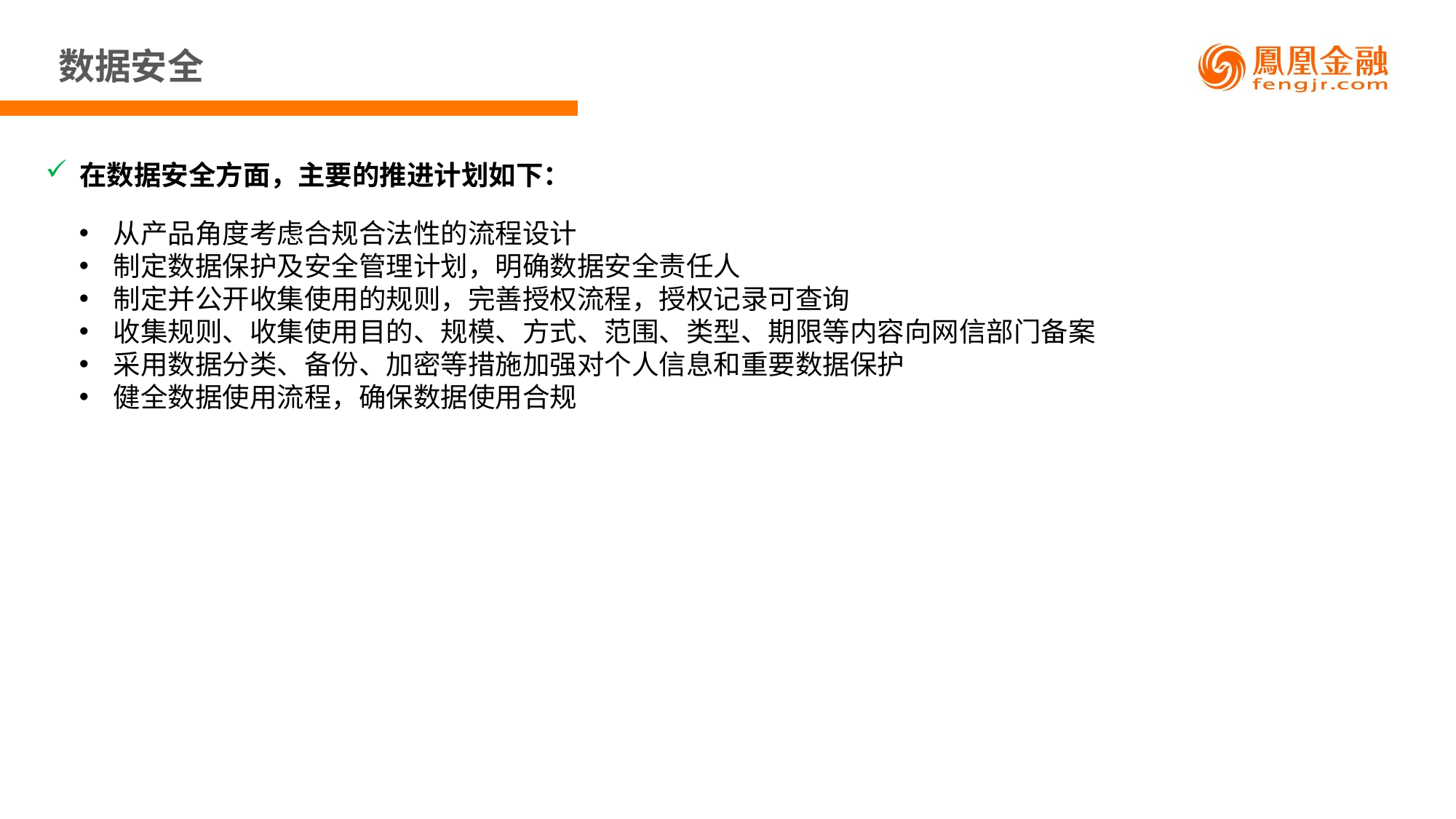

数据安全
在数据安全方面，主要的推进计划如下：
从产品角度考虑合规合法性的流程设计
制定数据保护及安全管理计划，明确数据安全责任人
制定并公开收集使用的规则，完善授权流程，授权记录可查询
收集规则、收集使用目的、规模、方式、范围、类型、期限等内容向网信部门备案
采用数据分类、备份、加密等措施加强对个人信息和重要数据保护
健全数据使用流程，确保数据使用合规